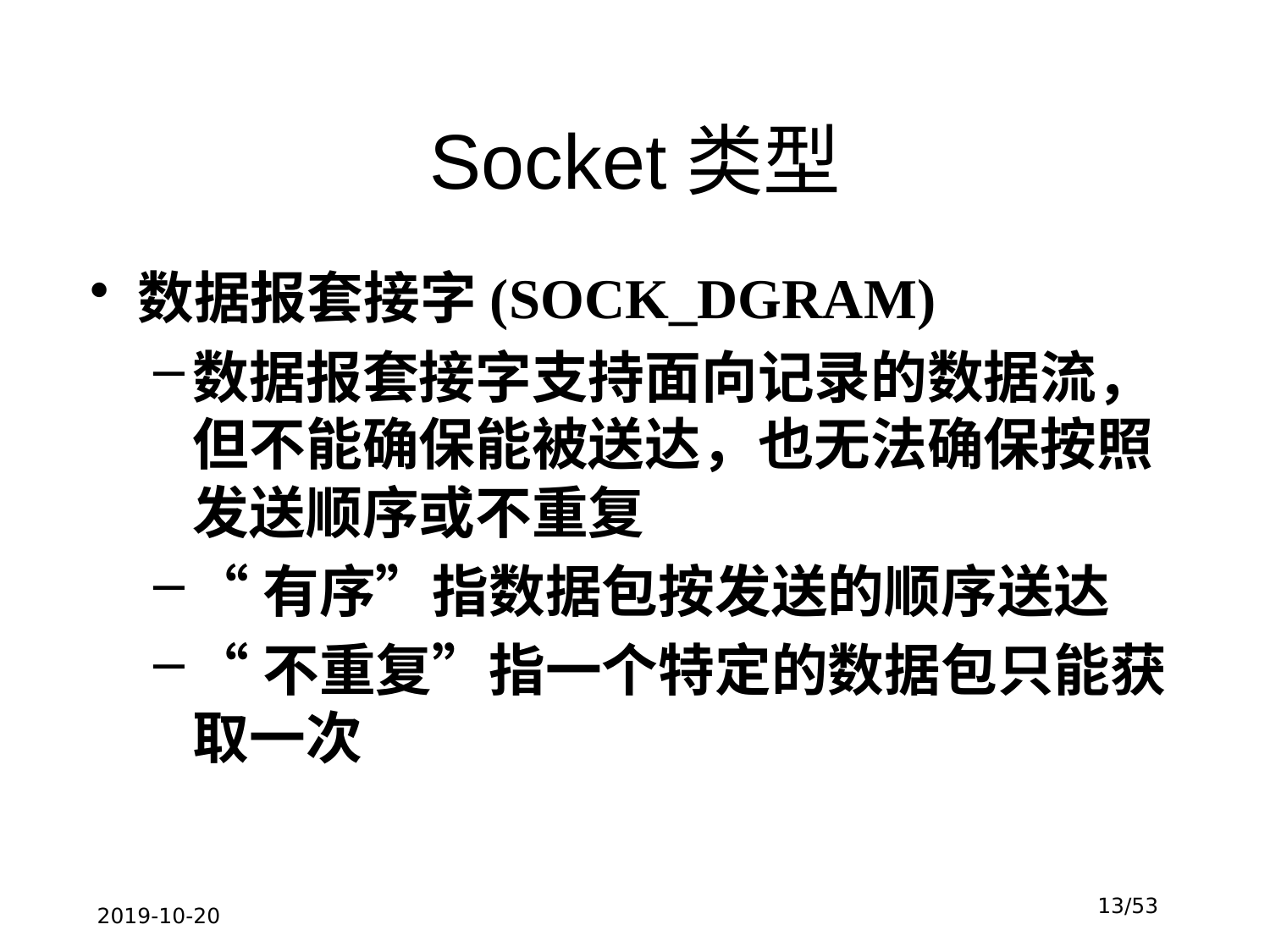

Socket类型
数据报套接字(SOCK_DGRAM)
数据报套接字支持面向记录的数据流，但不能确保能被送达，也无法确保按照发送顺序或不重复
“有序”指数据包按发送的顺序送达
“不重复”指一个特定的数据包只能获取一次
13/53
2019-10-20